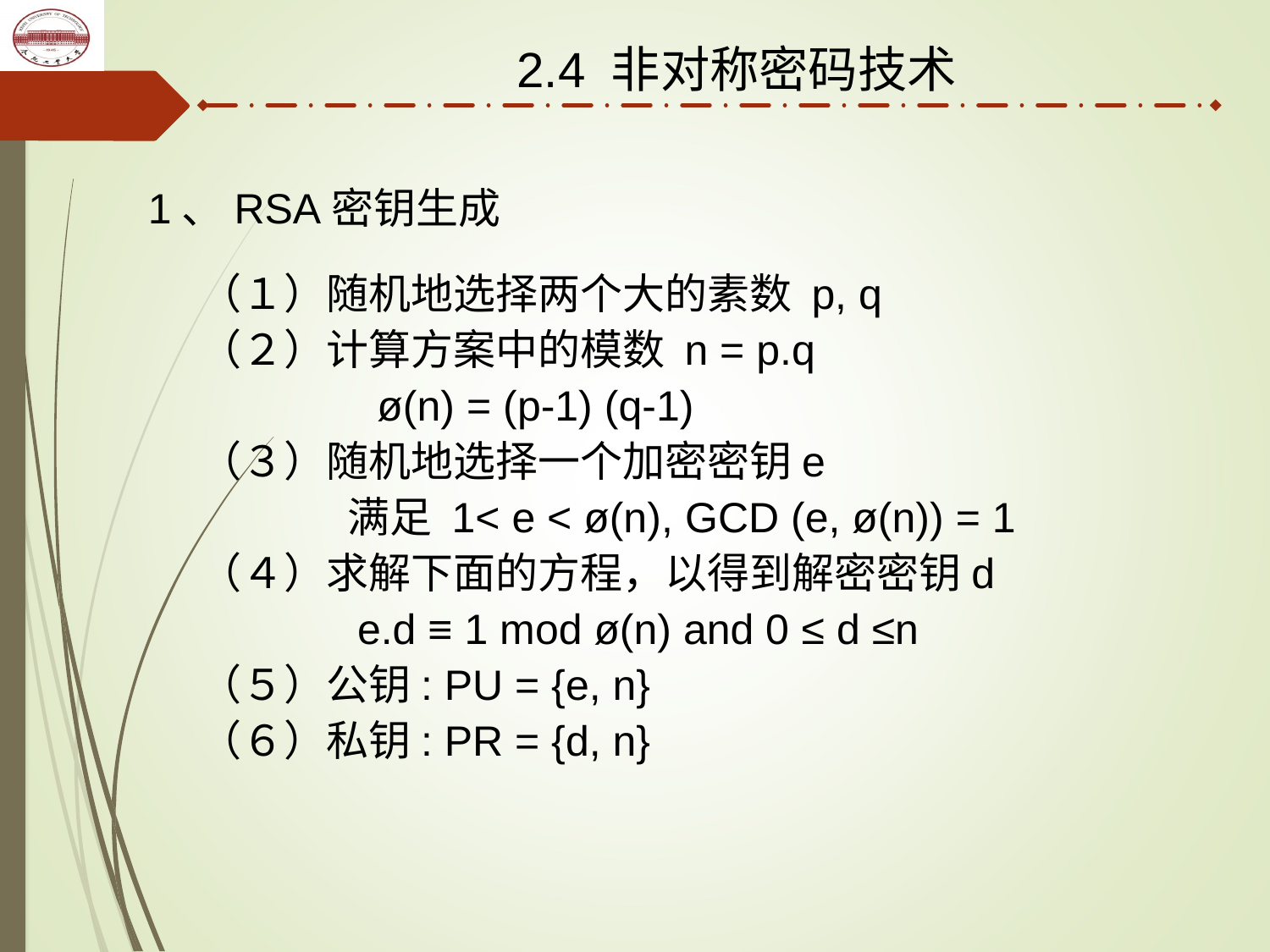

2.4 非对称密码技术
1、RSA密钥生成
（１）随机地选择两个大的素数 p, q
（２）计算方案中的模数 n = p.q
 　　ø(n) = (p-1) (q-1)
（３）随机地选择一个加密密钥e
　　满足 1< e < ø(n), GCD (e, ø(n)) = 1
（４）求解下面的方程，以得到解密密钥d
　　e.d ≡ 1 mod ø(n) and 0 ≤ d ≤n
（５）公钥: PU = {e, n}
（６）私钥: PR = {d, n}